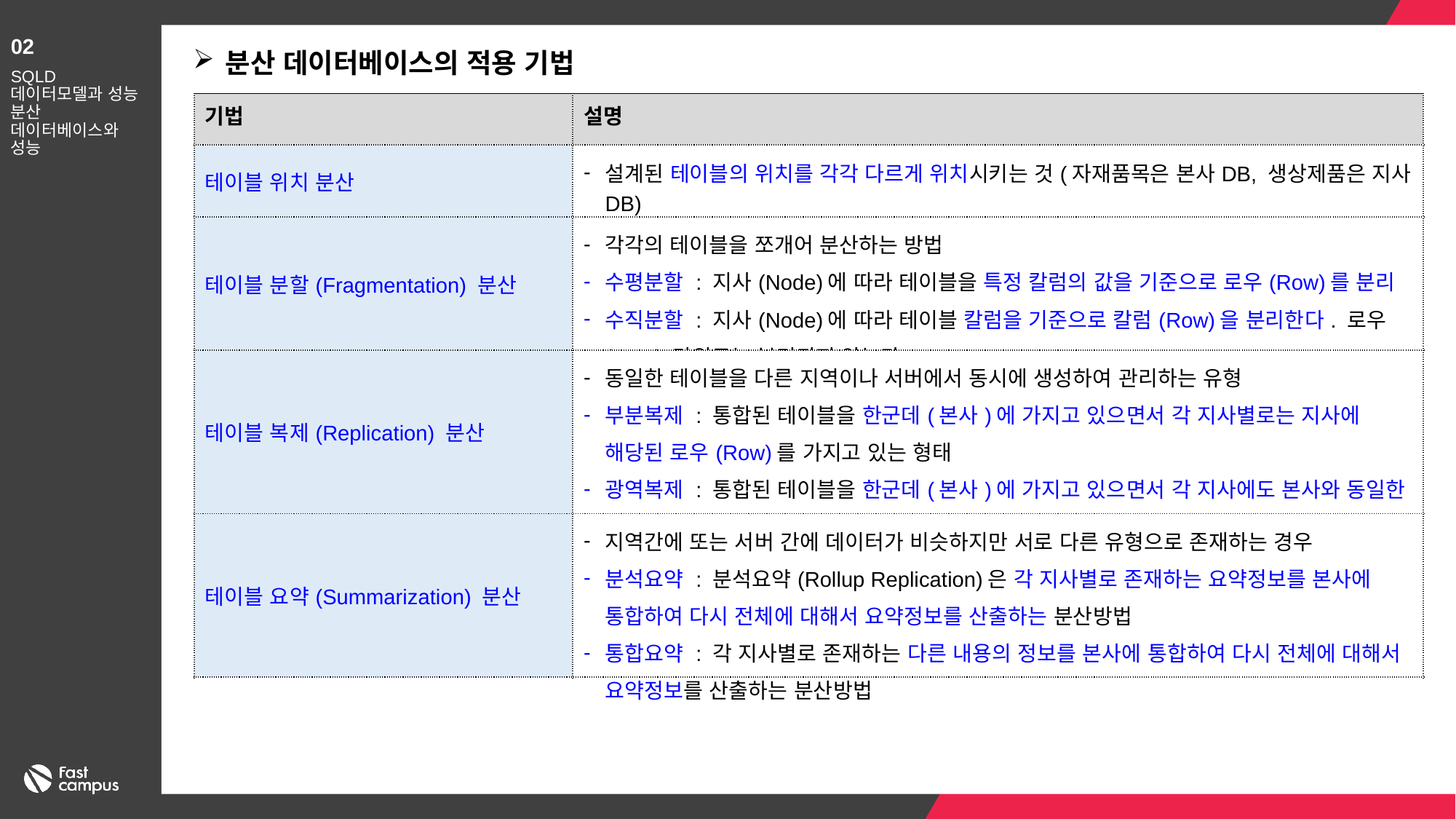

02
분산 데이터베이스의 적용 기법
SQLD
데이터모델과 성능
분산 데이터베이스와 성능

| 기법 | 설명 |
| --- | --- |
| 테이블 위치 분산 | 설계된 테이블의 위치를 각각 다르게 위치시키는 것(자재품목은 본사DB, 생상제품은 지사DB) |
| 테이블 분할(Fragmentation) 분산 | 각각의 테이블을 쪼개어 분산하는 방법 수평분할 : 지사(Node)에 따라 테이블을 특정 칼럼의 값을 기준으로 로우(Row)를 분리 수직분할 : 지사(Node)에 따라 테이블 칼럼을 기준으로 칼럼(Row)을 분리한다. 로우(Row) 단위로는 분리되지 않는다. |
| 테이블 복제(Replication) 분산 | 동일한 테이블을 다른 지역이나 서버에서 동시에 생성하여 관리하는 유형 부분복제 : 통합된 테이블을 한군데(본사)에 가지고 있으면서 각 지사별로는 지사에 해당된 로우(Row)를 가지고 있는 형태 광역복제 : 통합된 테이블을 한군데(본사)에 가지고 있으면서 각 지사에도 본사와 동일한 데이터를 모두 가지고 있는 형태 |
| 테이블 요약(Summarization) 분산 | 지역간에 또는 서버 간에 데이터가 비슷하지만 서로 다른 유형으로 존재하는 경우 분석요약 : 분석요약(Rollup Replication)은 각 지사별로 존재하는 요약정보를 본사에 통합하여 다시 전체에 대해서 요약정보를 산출하는 분산방법 통합요약 : 각 지사별로 존재하는 다른 내용의 정보를 본사에 통합하여 다시 전체에 대해서 요약정보를 산출하는 분산방법 |